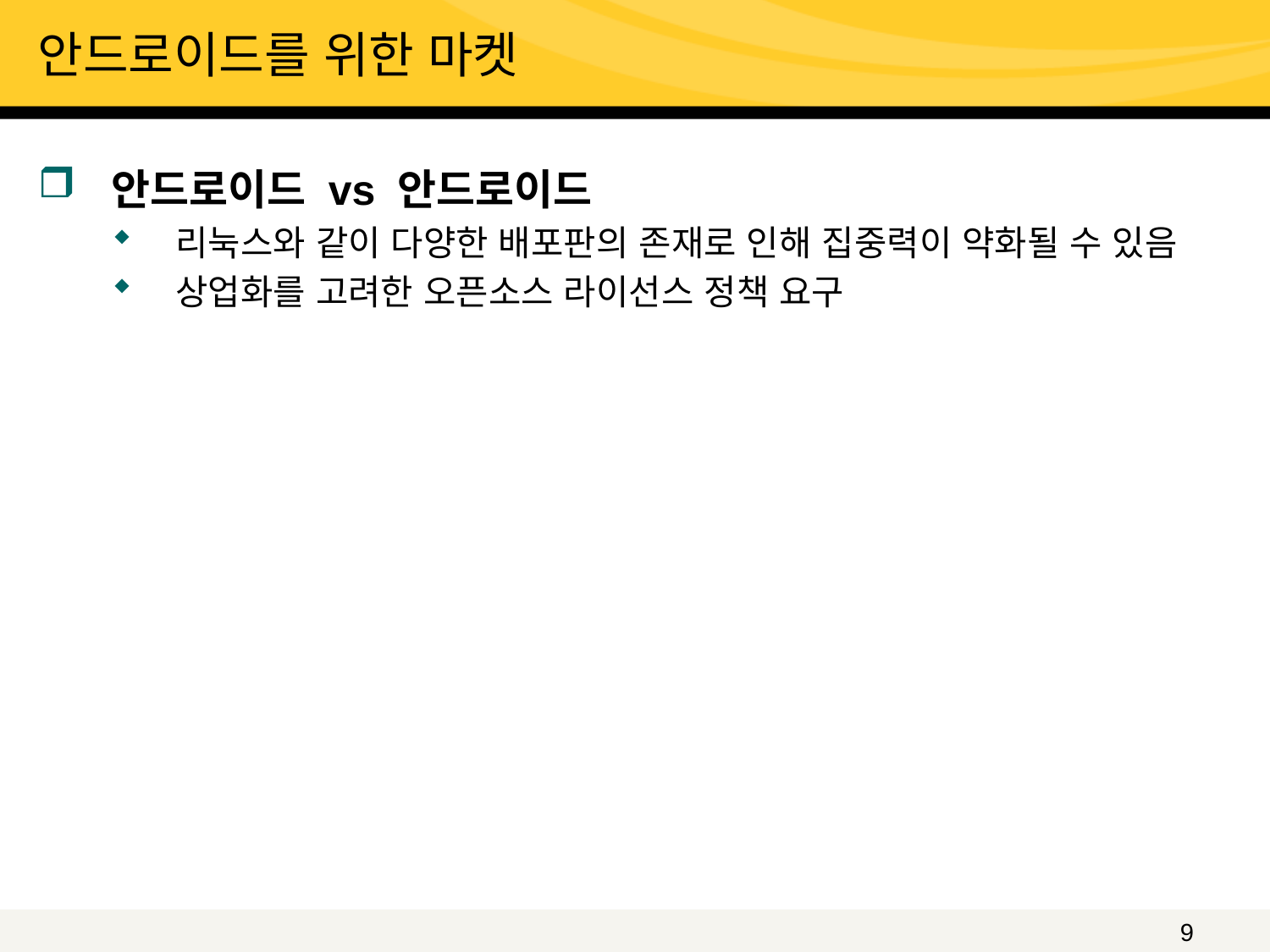

# 안드로이드를 위한 마켓
안드로이드 vs 안드로이드
리눅스와 같이 다양한 배포판의 존재로 인해 집중력이 약화될 수 있음
상업화를 고려한 오픈소스 라이선스 정책 요구
9